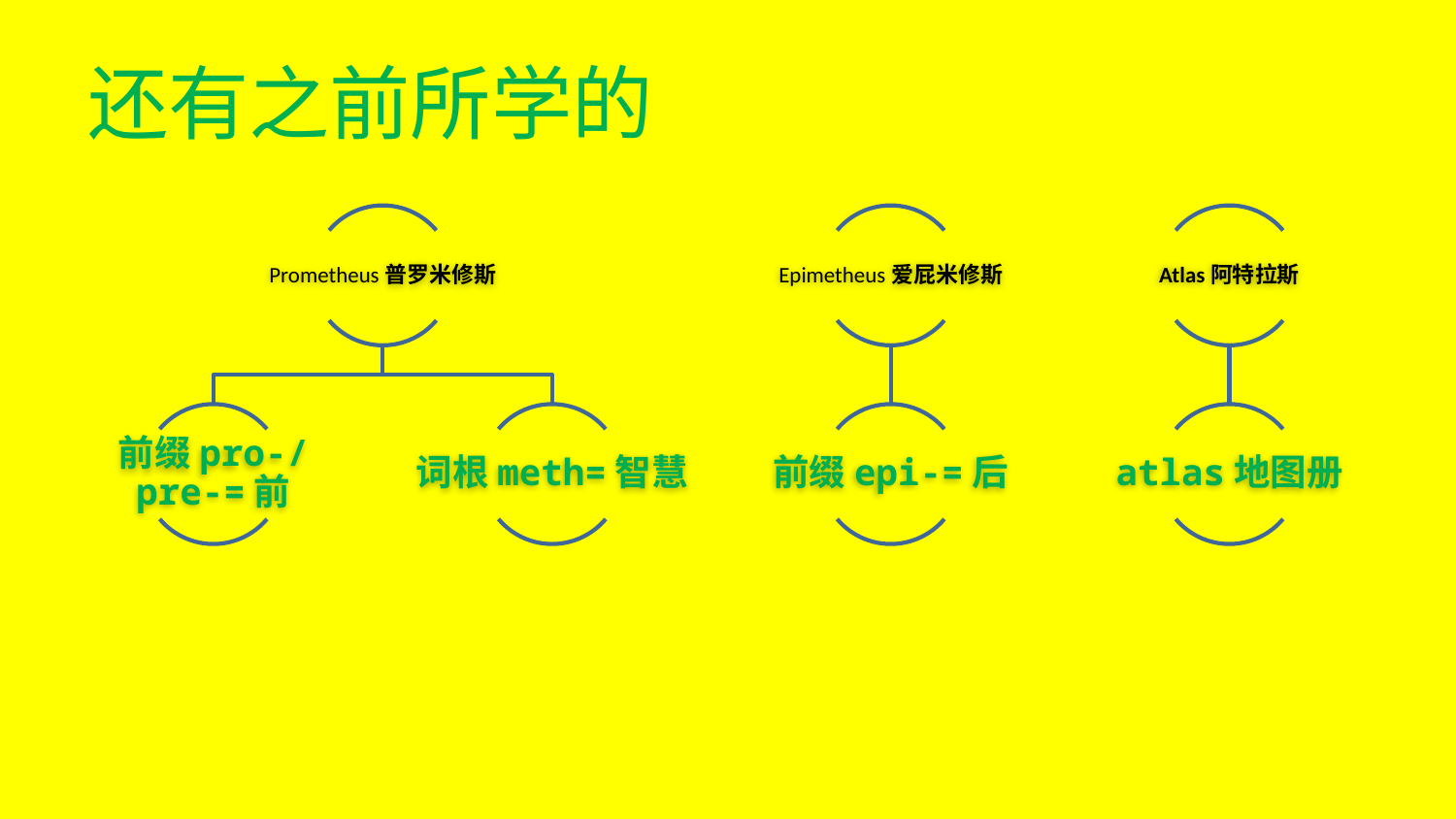

# 还有之前所学的
Prometheus普罗米修斯
前缀pro-/pre-=前
词根meth=智慧
Epimetheus爱屁米修斯
前缀epi-=后
Atlas阿特拉斯
atlas地图册